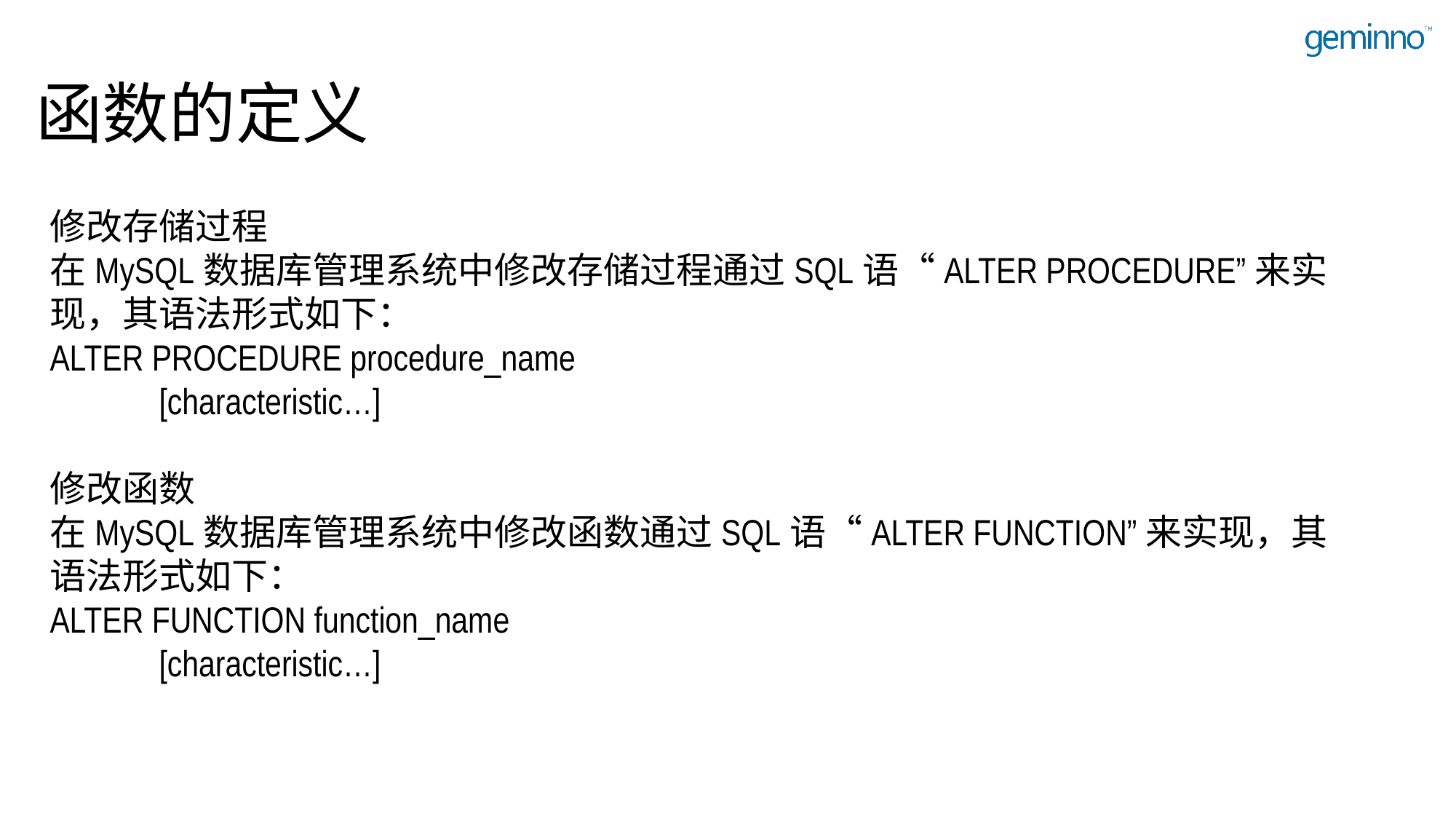

# 函数的定义
修改存储过程
在MySQL数据库管理系统中修改存储过程通过SQL语“ALTER PROCEDURE”来实现，其语法形式如下：
ALTER PROCEDURE procedure_name
	[characteristic…]

修改函数
在MySQL数据库管理系统中修改函数通过SQL语“ALTER FUNCTION”来实现，其语法形式如下：
ALTER FUNCTION function_name
	[characteristic…]